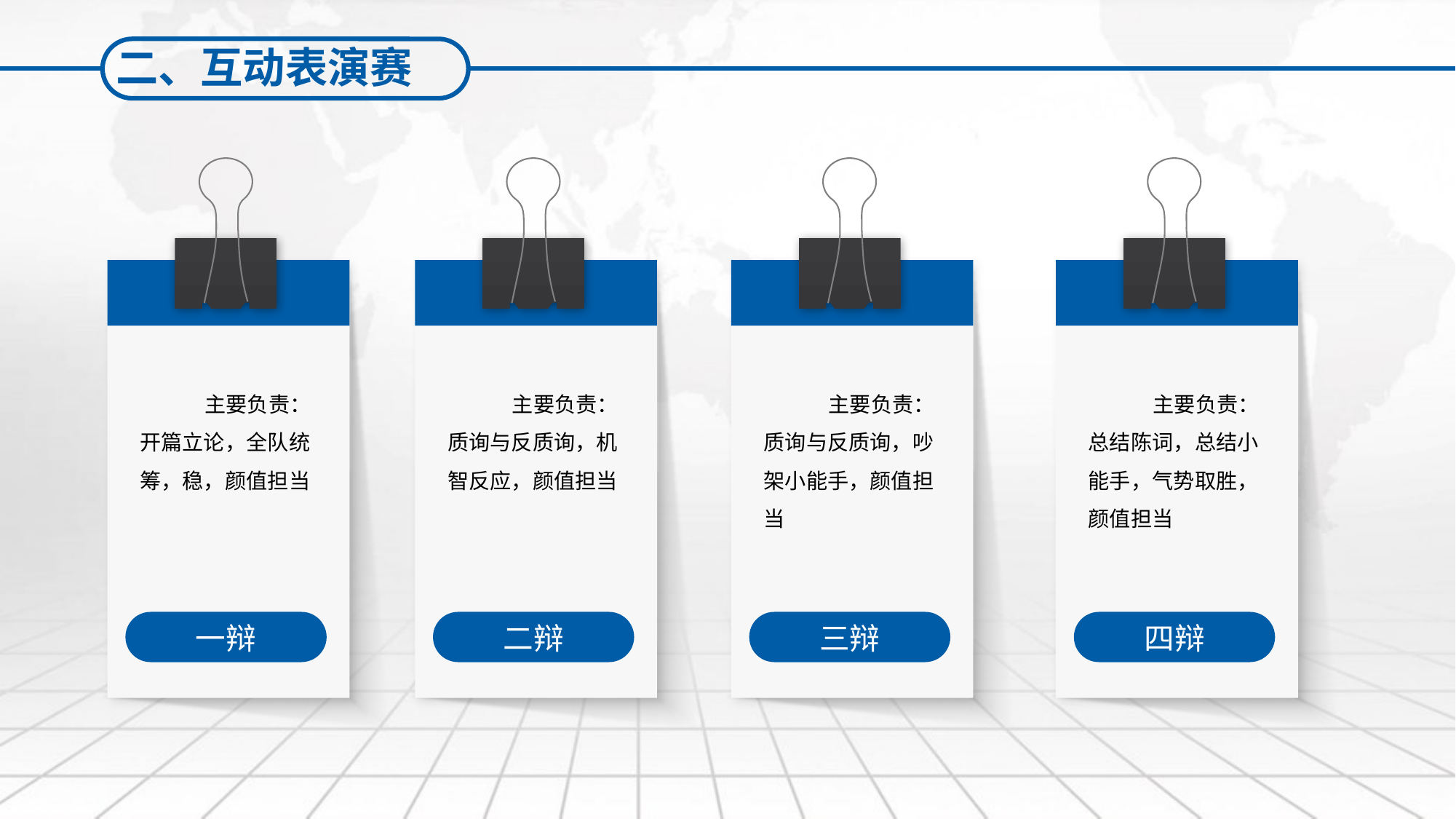

二、互动表演赛

主要负责：
开篇立论，全队统筹，稳，颜值担当

一辩

主要负责：
质询与反质询，机智反应，颜值担当

二辩

主要负责：
质询与反质询，吵架小能手，颜值担当

三辩

主要负责：
总结陈词，总结小能手，气势取胜，颜值担当

四辩